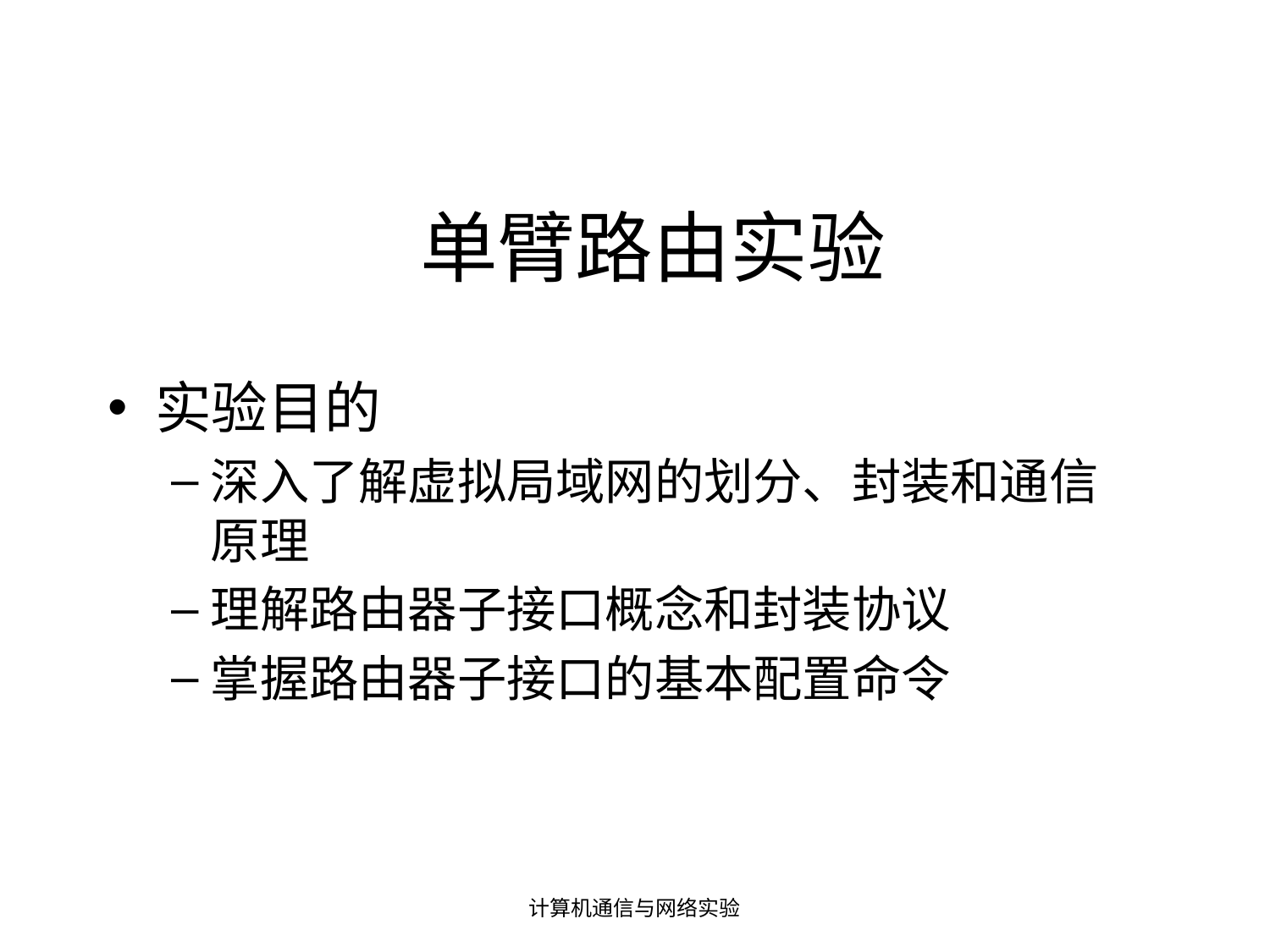

# 单臂路由实验
实验目的
深入了解虚拟局域网的划分、封装和通信原理
理解路由器子接口概念和封装协议
掌握路由器子接口的基本配置命令

计算机通信与网络实验